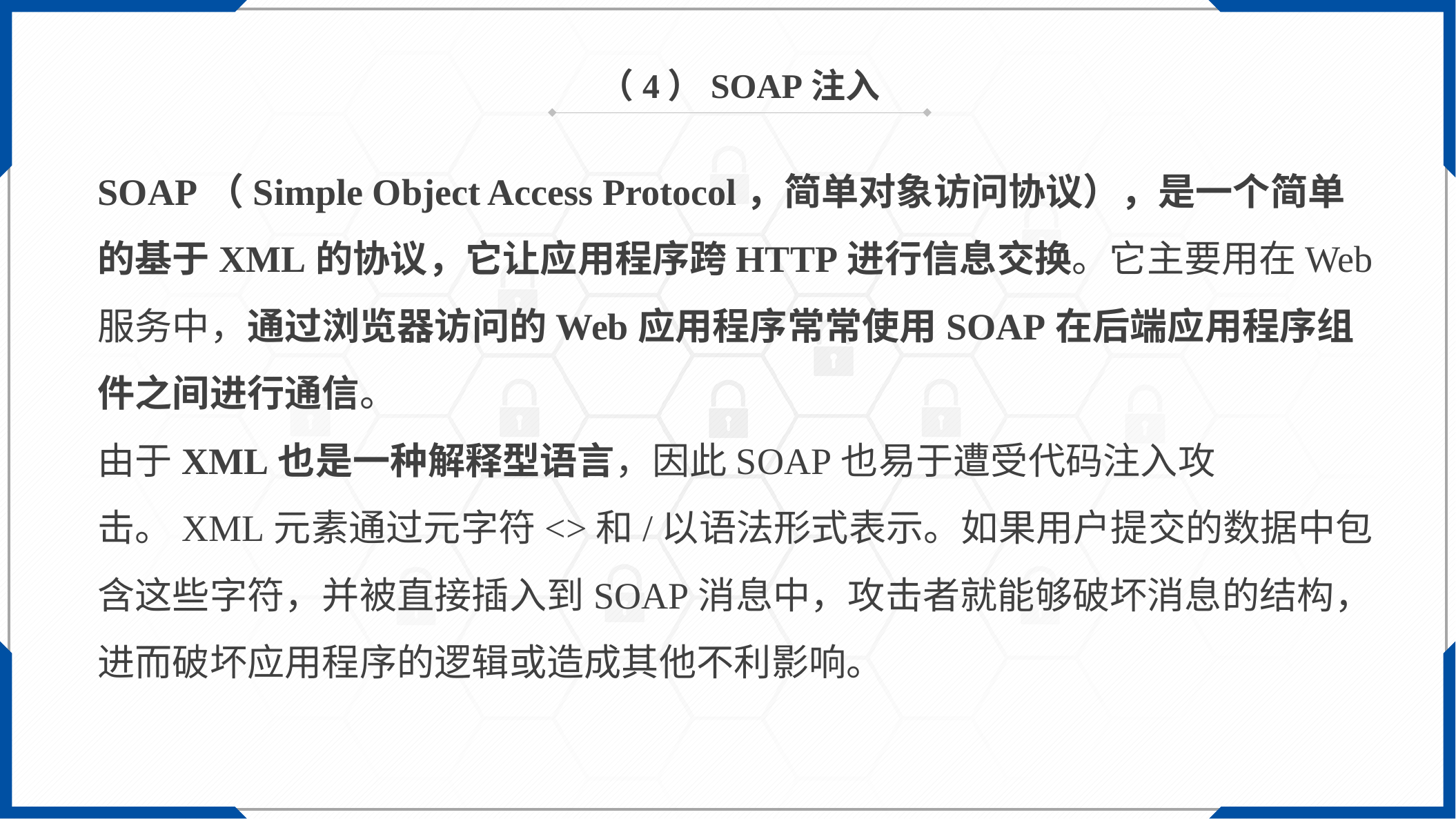

（4）SOAP注入
SOAP（Simple Object Access Protocol，简单对象访问协议），是一个简单的基于XML的协议，它让应用程序跨HTTP进行信息交换。它主要用在Web服务中，通过浏览器访问的Web应用程序常常使用SOAP在后端应用程序组件之间进行通信。
由于XML也是一种解释型语言，因此SOAP也易于遭受代码注入攻击。XML元素通过元字符<>和/以语法形式表示。如果用户提交的数据中包含这些字符，并被直接插入到SOAP消息中，攻击者就能够破坏消息的结构，进而破坏应用程序的逻辑或造成其他不利影响。